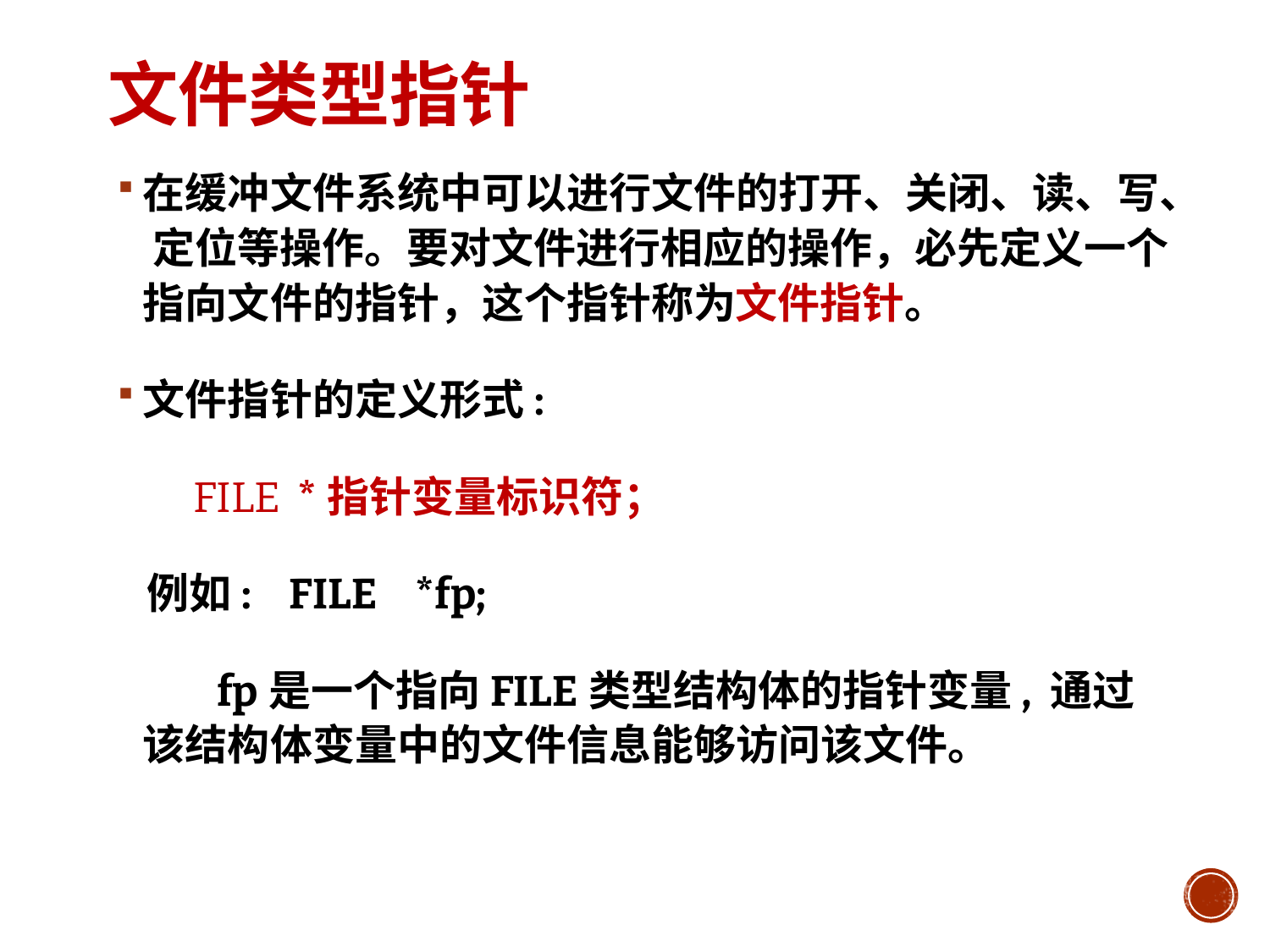

# 文件类型指针
在缓冲文件系统中可以进行文件的打开、关闭、读、写、 定位等操作。要对文件进行相应的操作，必先定义一个指向文件的指针，这个指针称为文件指针。
文件指针的定义形式:
          FILE  *指针变量标识符；
  例如:     FILE     *fp;
             fp是一个指向FILE类型结构体的指针变量, 通过该结构体变量中的文件信息能够访问该文件。

15